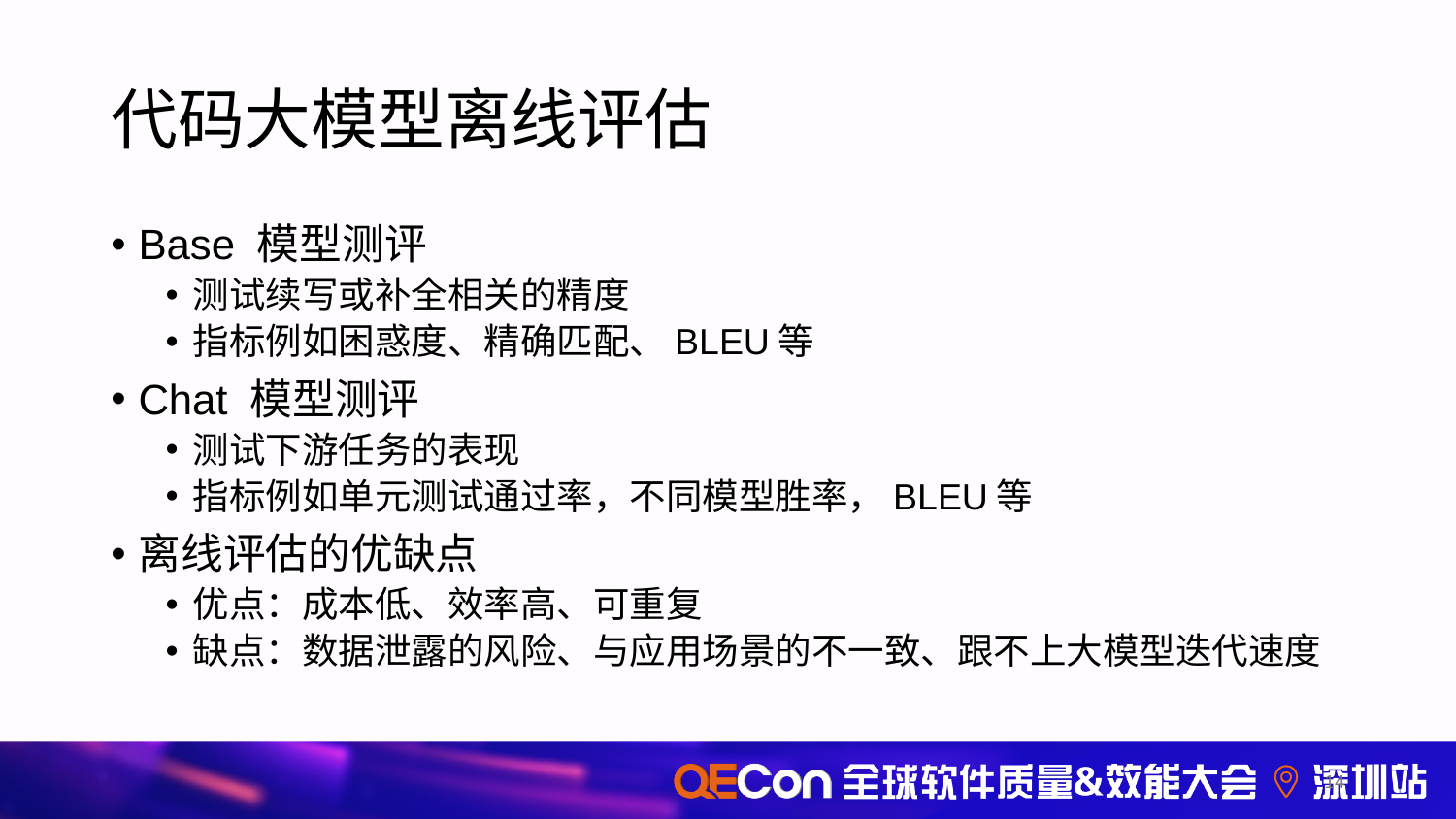

# 代码大模型离线评估
Base 模型测评
测试续写或补全相关的精度
指标例如困惑度、精确匹配、BLEU等
Chat 模型测评
测试下游任务的表现
指标例如单元测试通过率，不同模型胜率，BLEU等
离线评估的优缺点
优点：成本低、效率高、可重复
缺点：数据泄露的风险、与应用场景的不一致、跟不上大模型迭代速度
14